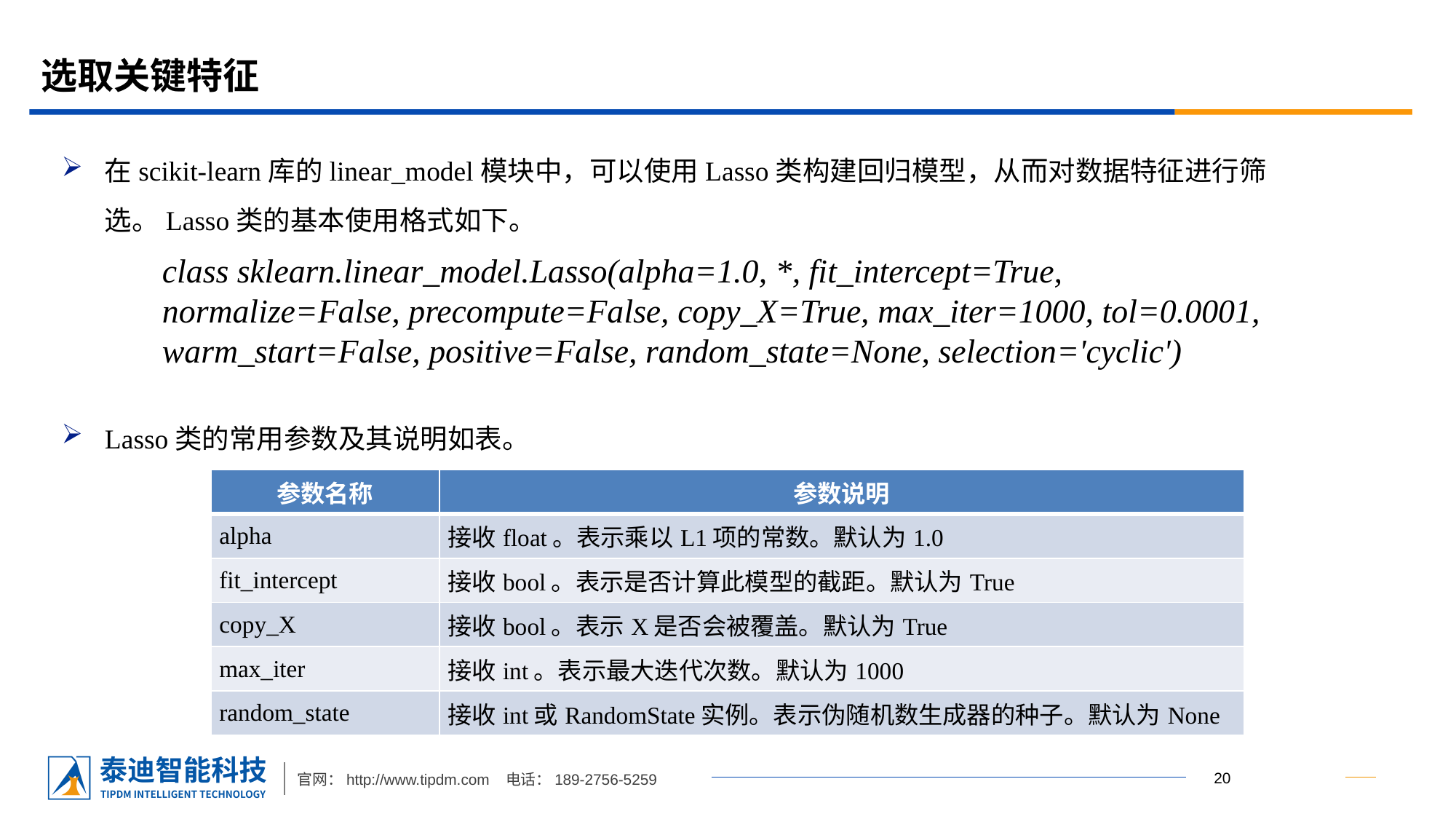

# 选取关键特征
在scikit-learn库的linear_model模块中，可以使用Lasso类构建回归模型，从而对数据特征进行筛选。Lasso类的基本使用格式如下。

Lasso类的常用参数及其说明如表。

class sklearn.linear_model.Lasso(alpha=1.0, *, fit_intercept=True, normalize=False, precompute=False, copy_X=True, max_iter=1000, tol=0.0001, warm_start=False, positive=False, random_state=None, selection='cyclic')
| 参数名称 | 参数说明 |
| --- | --- |
| alpha | 接收float。表示乘以L1项的常数。默认为1.0 |
| fit\_intercept | 接收bool。表示是否计算此模型的截距。默认为True |
| copy\_X | 接收bool。表示X是否会被覆盖。默认为True |
| max\_iter | 接收int。表示最大迭代次数。默认为1000 |
| random\_state | 接收int或RandomState实例。表示伪随机数生成器的种子。默认为None |